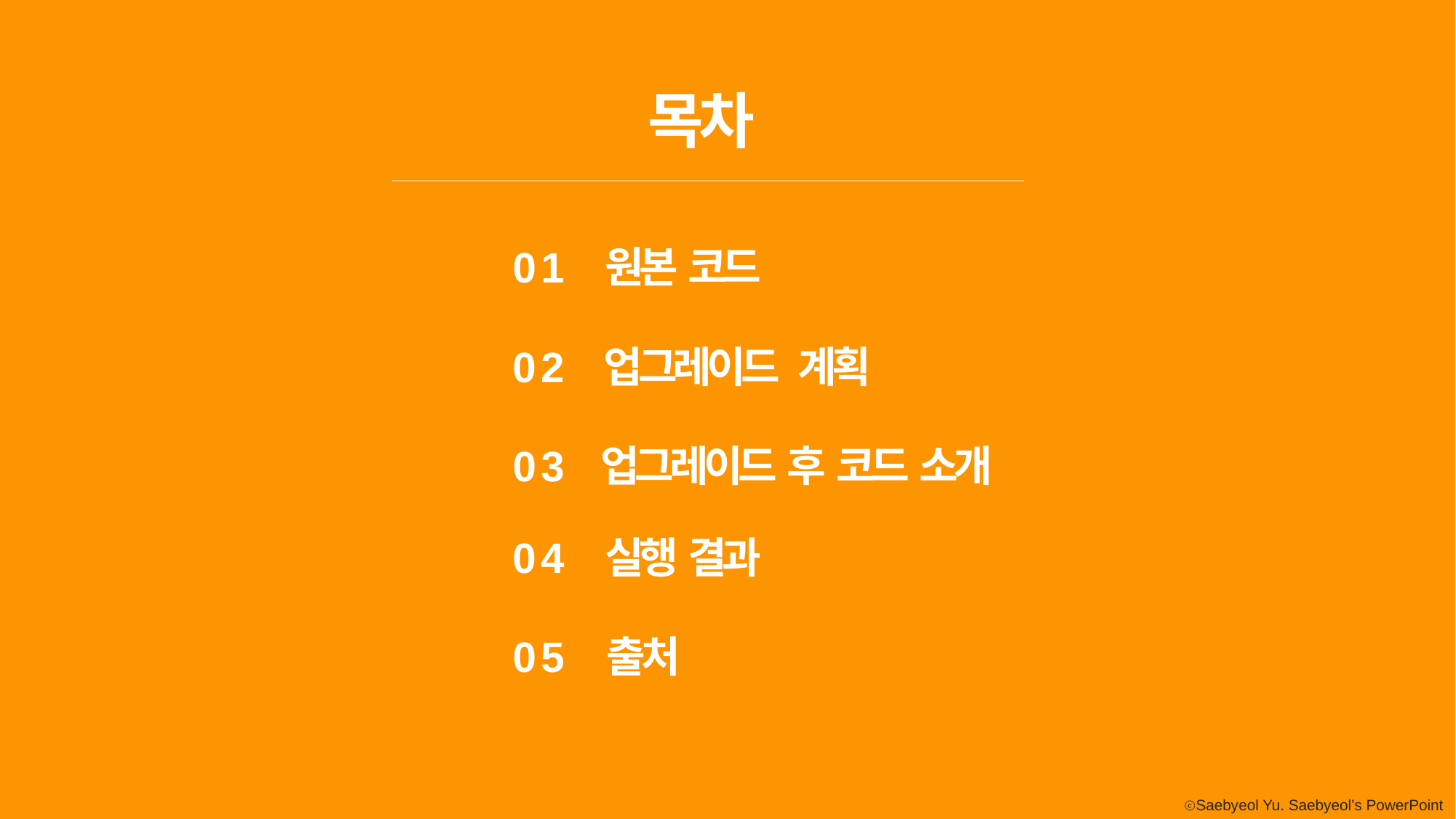

목차
01
원본  코드
02
업그레이드   계획
03
업그레이드  후  코드  소개
04
실행  결과
05
출처